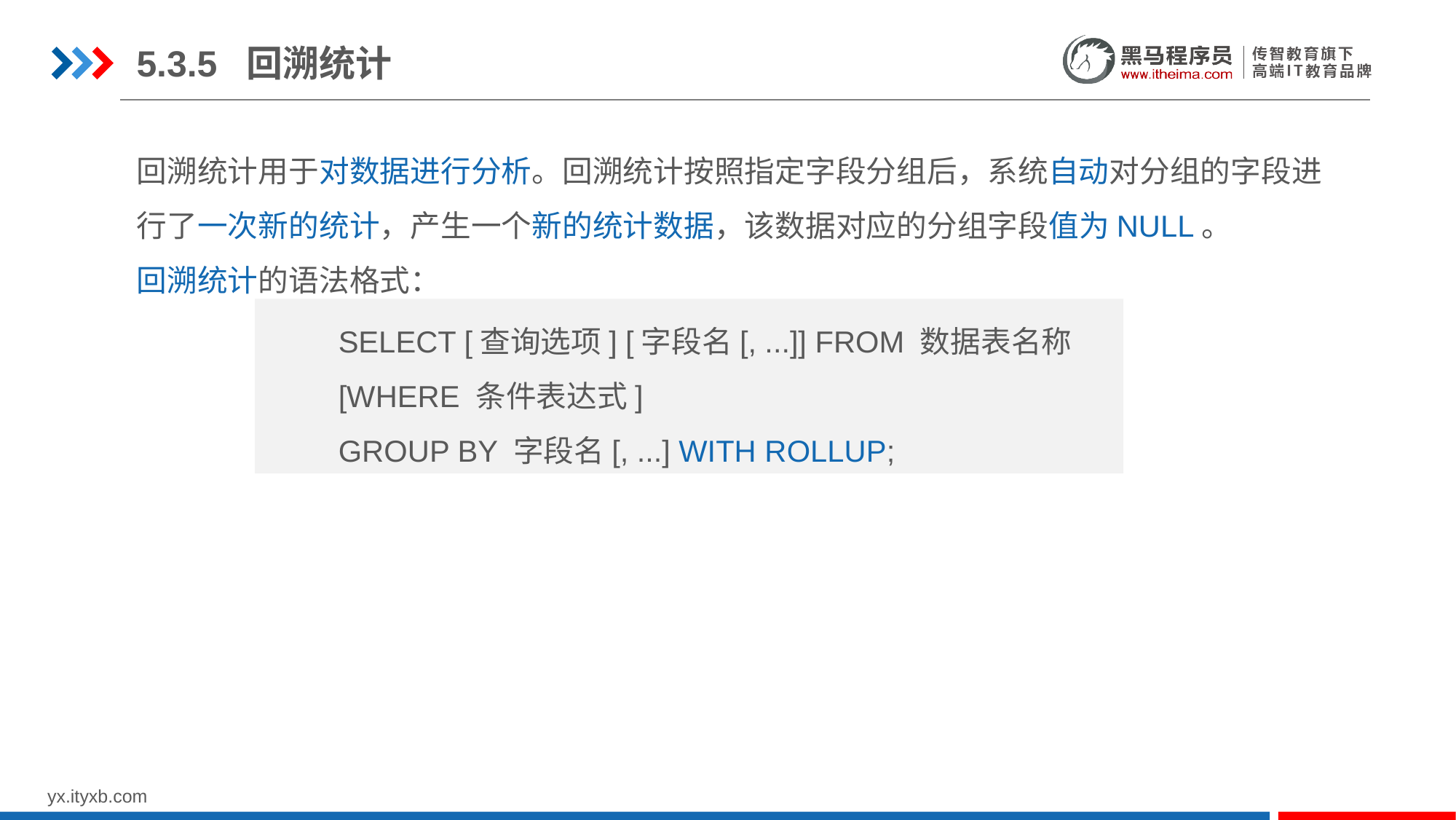

5.3.5  回溯统计
回溯统计用于对数据进行分析。回溯统计按照指定字段分组后，系统自动对分组的字段进行了一次新的统计，产生一个新的统计数据，该数据对应的分组字段值为NULL。
回溯统计的语法格式：
SELECT [查询选项] [字段名[, ...]] FROM 数据表名称
[WHERE 条件表达式]
GROUP BY 字段名[, ...] WITH ROLLUP;